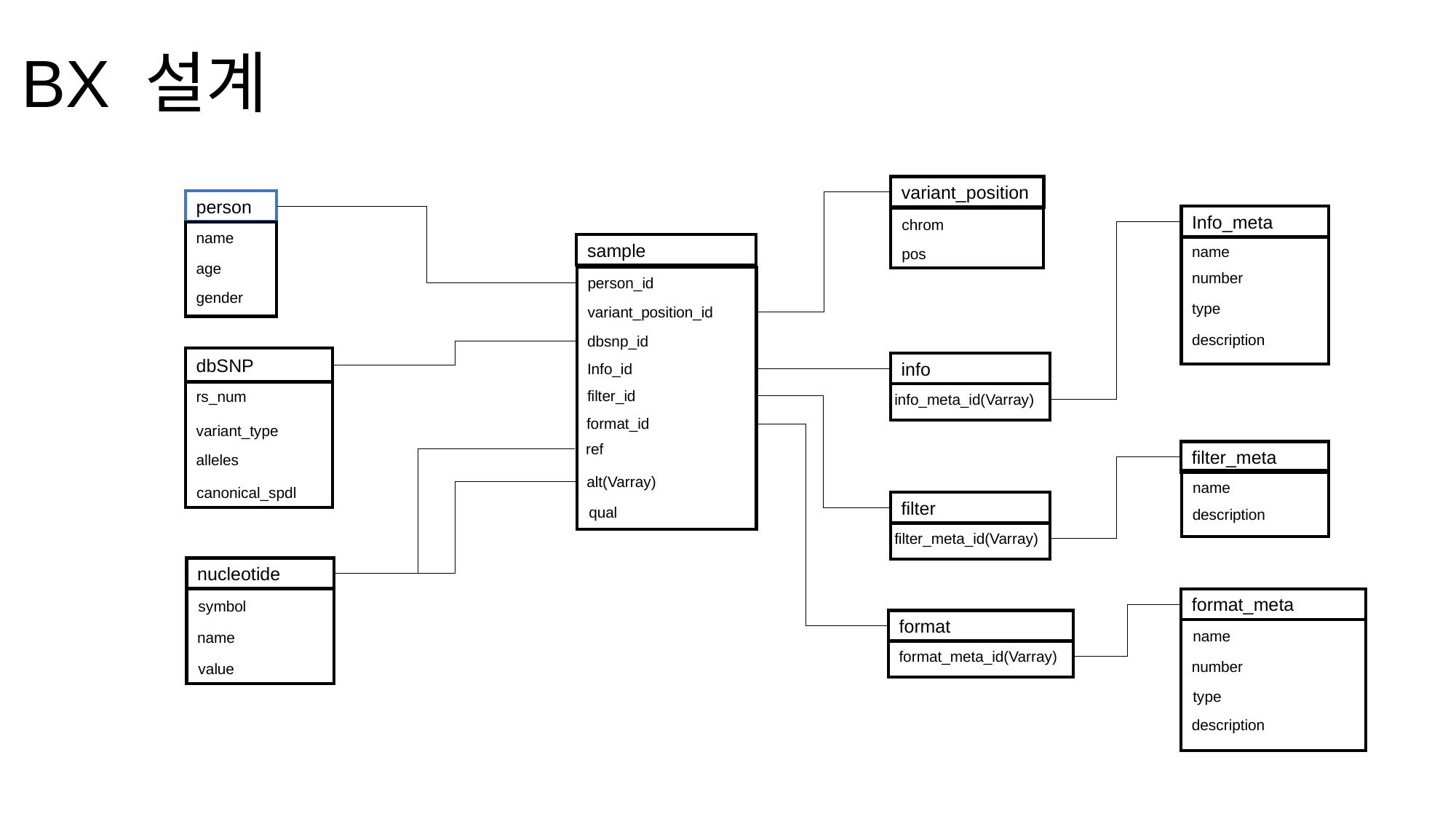

# BX 설계
variant_position
person

Info_meta
name

number

chrom

name
sample
pos
age

person_id
gender
type
variant_position_id
description
dbsnp_id

dbSNP

rs_num
variant_type
alleles
info

info_meta_id(Varray)
Info_id

filter_id

format_id

ref
filter_meta

name
description

alt(Varray)
canonical_spdl

filter

filter_meta_id(Varray)
qual
nucleotide

name
format_meta

name
number
type
symbol

format

format_meta_id(Varray)
value
description